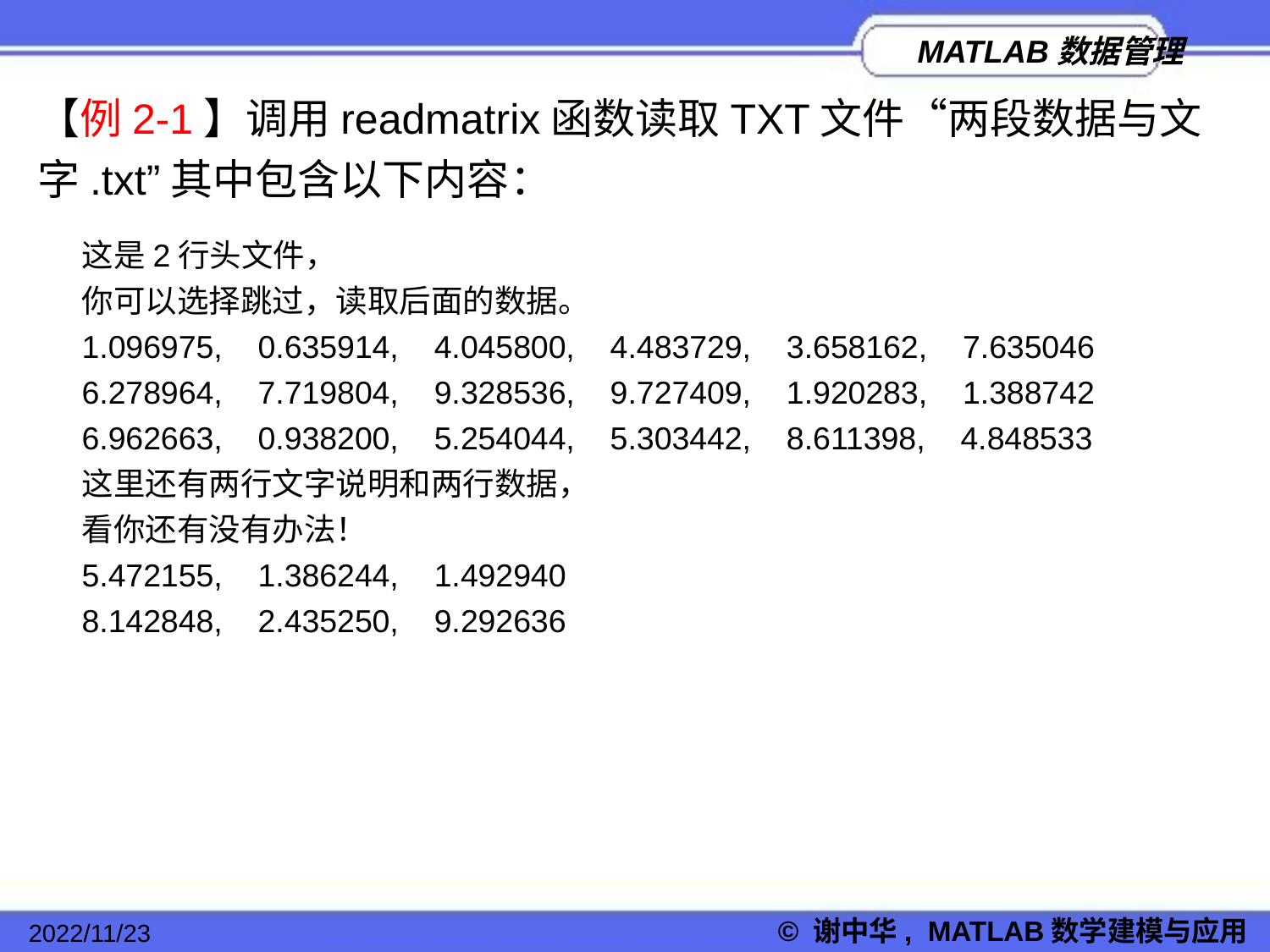

【例2-1】调用readmatrix函数读取TXT文件“两段数据与文字.txt”其中包含以下内容：
这是2行头文件，
你可以选择跳过，读取后面的数据。
1.096975,    0.635914,    4.045800,    4.483729,    3.658162,    7.635046
6.278964,    7.719804,    9.328536,    9.727409,    1.920283,    1.388742
6.962663,    0.938200,    5.254044,    5.303442,    8.611398,    4.848533
这里还有两行文字说明和两行数据，
看你还有没有办法！
5.472155,    1.386244,    1.492940
8.142848,    2.435250,    9.292636
© 谢中华,  MATLAB数学建模与应用